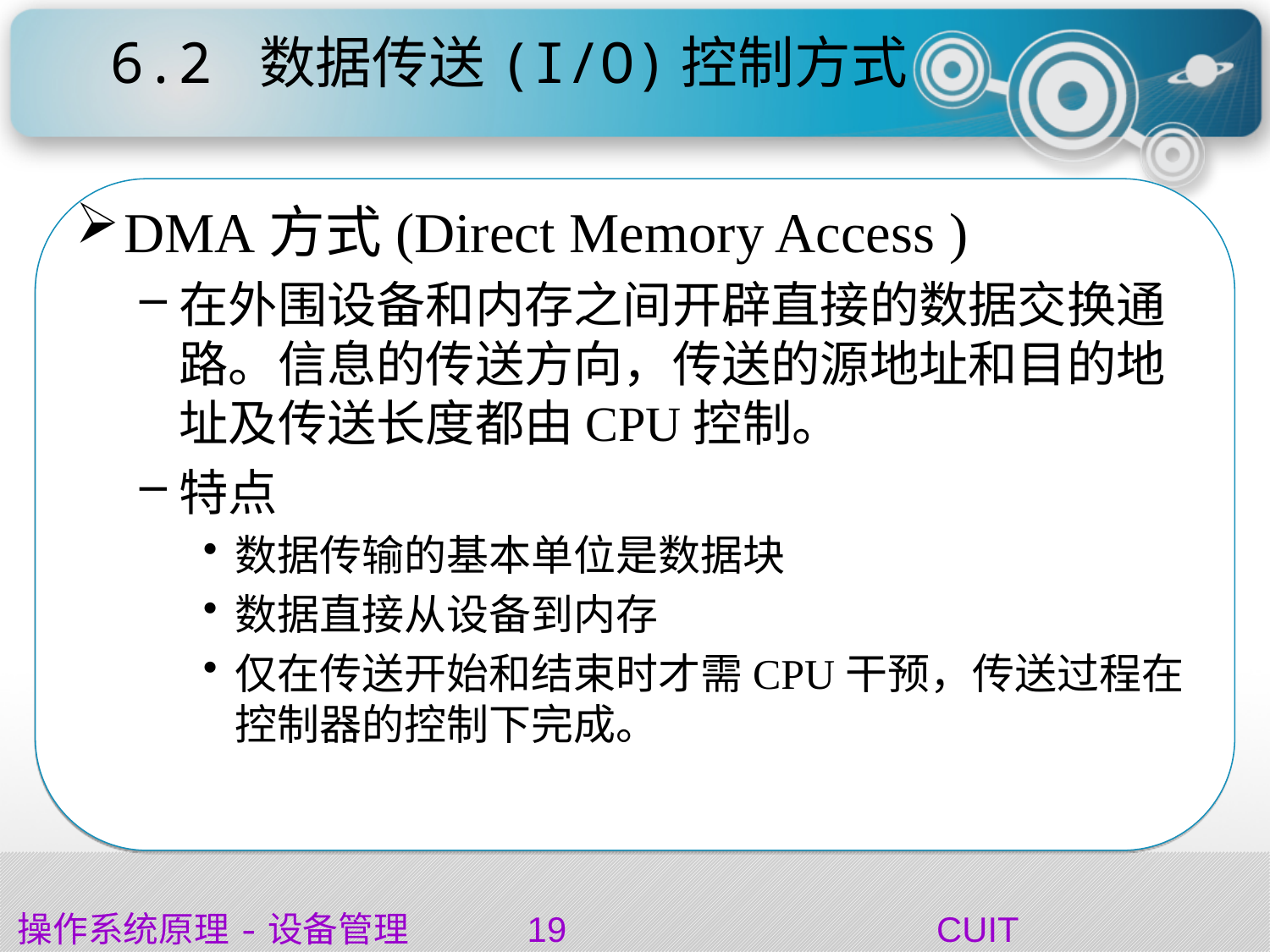

# 6.2 数据传送(I/O)控制方式
DMA方式(Direct Memory Access )
在外围设备和内存之间开辟直接的数据交换通路。信息的传送方向，传送的源地址和目的地址及传送长度都由CPU控制。
特点
数据传输的基本单位是数据块
数据直接从设备到内存
仅在传送开始和结束时才需CPU干预，传送过程在控制器的控制下完成。